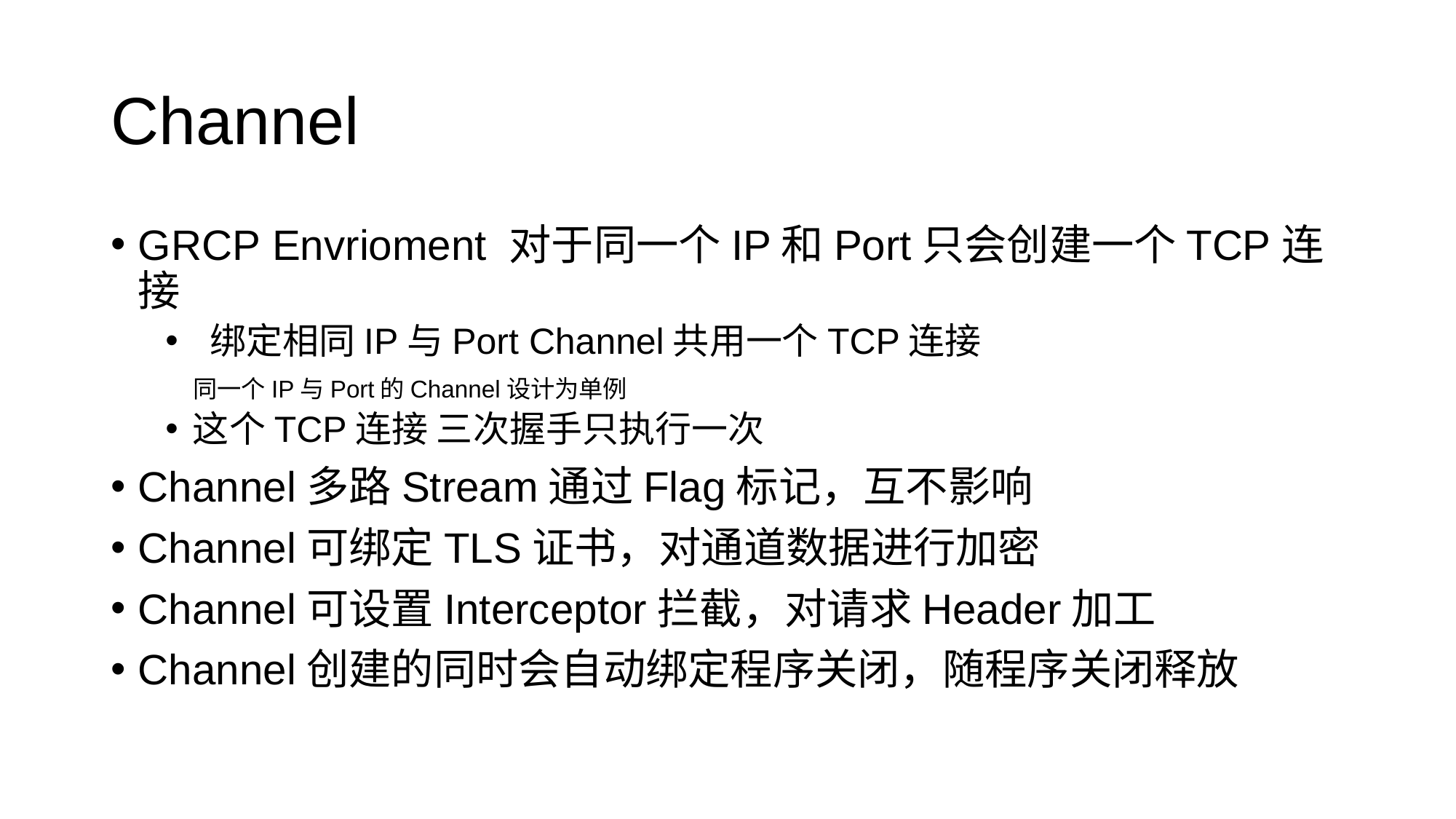

# Channel
GRCP Envrioment 对于同一个IP和Port只会创建一个TCP连接
 绑定相同IP与Port Channel共用一个TCP连接
              同一个IP与Port的Channel设计为单例
这个TCP连接 三次握手只执行一次
Channel多路Stream通过Flag标记，互不影响
Channel可绑定TLS证书，对通道数据进行加密
Channel可设置Interceptor拦截，对请求Header加工
Channel创建的同时会自动绑定程序关闭，随程序关闭释放